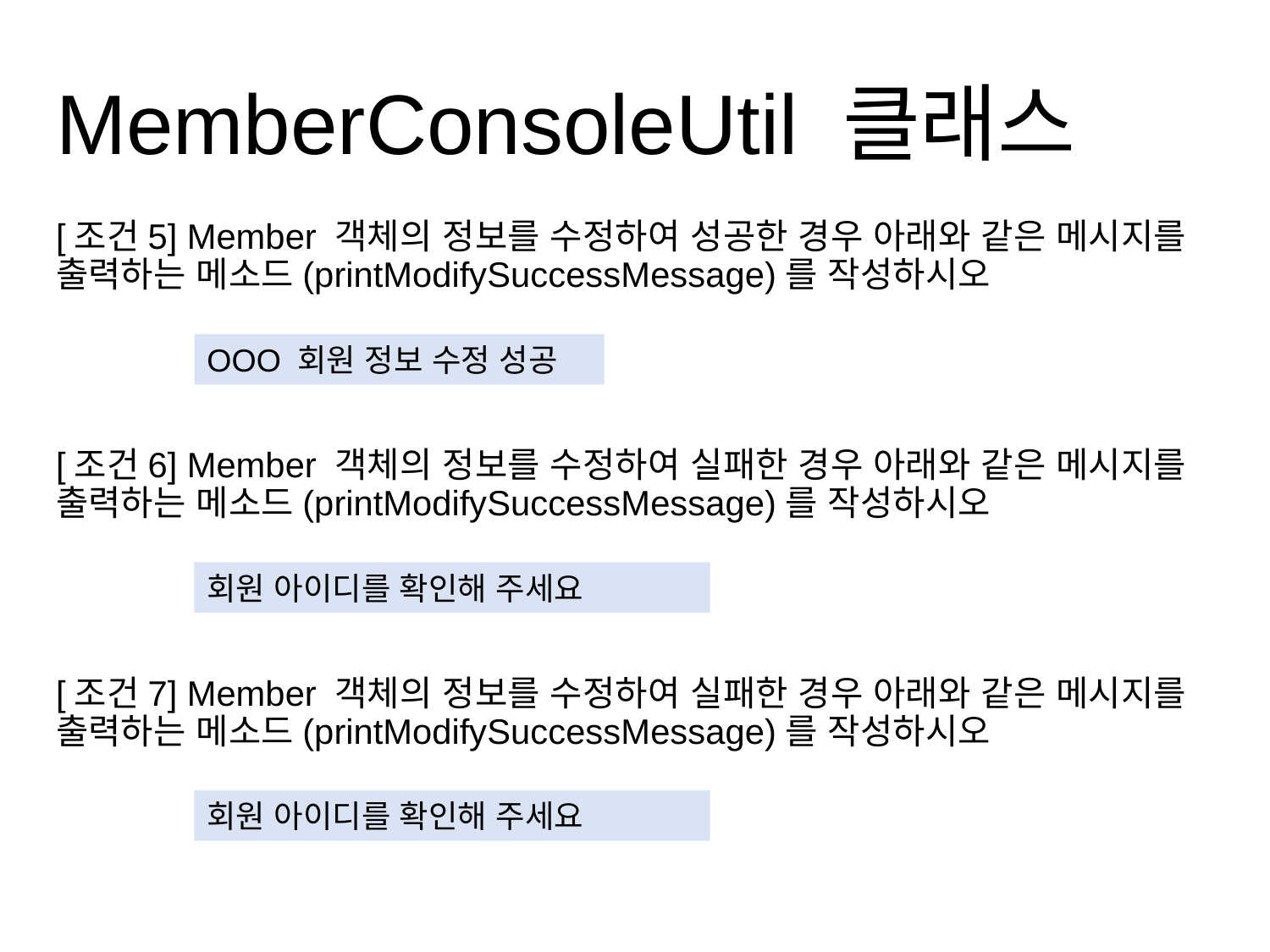

# MemberConsoleUtil 클래스
[조건5] Member 객체의 정보를 수정하여 성공한 경우 아래와 같은 메시지를 출력하는 메소드(printModifySuccessMessage)를 작성하시오

OOO 회원 정보 수정 성공
[조건6] Member 객체의 정보를 수정하여 실패한 경우 아래와 같은 메시지를 출력하는 메소드(printModifySuccessMessage)를 작성하시오

회원 아이디를 확인해 주세요
[조건7] Member 객체의 정보를 수정하여 실패한 경우 아래와 같은 메시지를 출력하는 메소드(printModifySuccessMessage)를 작성하시오

회원 아이디를 확인해 주세요